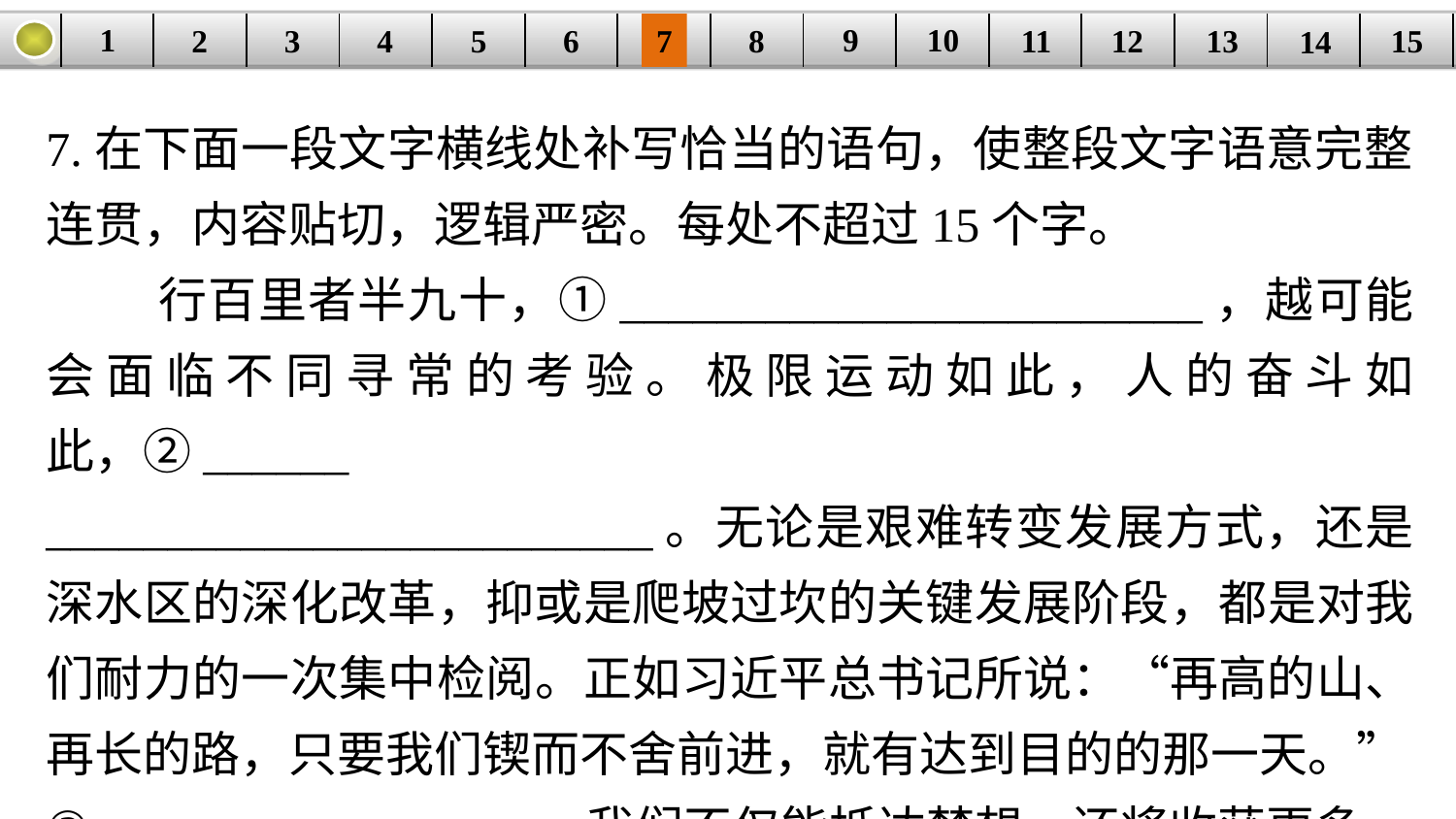

9
10
1
3
4
5
6
8
11
2
12
15
|  |  |  |  |  |  |  |  |  |  |  |  |  |  |  |
| --- | --- | --- | --- | --- | --- | --- | --- | --- | --- | --- | --- | --- | --- | --- |
7
13
14

7.在下面一段文字横线处补写恰当的语句，使整段文字语意完整连贯，内容贴切，逻辑严密。每处不超过15个字。
        行百里者半九十，①________________________，越可能会面临不同寻常的考验。极限运动如此，人的奋斗如此，②______
_________________________。无论是艰难转变发展方式，还是深水区的深化改革，抑或是爬坡过坎的关键发展阶段，都是对我们耐力的一次集中检阅。正如习近平总书记所说：“再高的山、再长的路，只要我们锲而不舍前进，就有达到目的的那一天。”
③__________________，我们不仅能抵达梦想，还将收获更多。